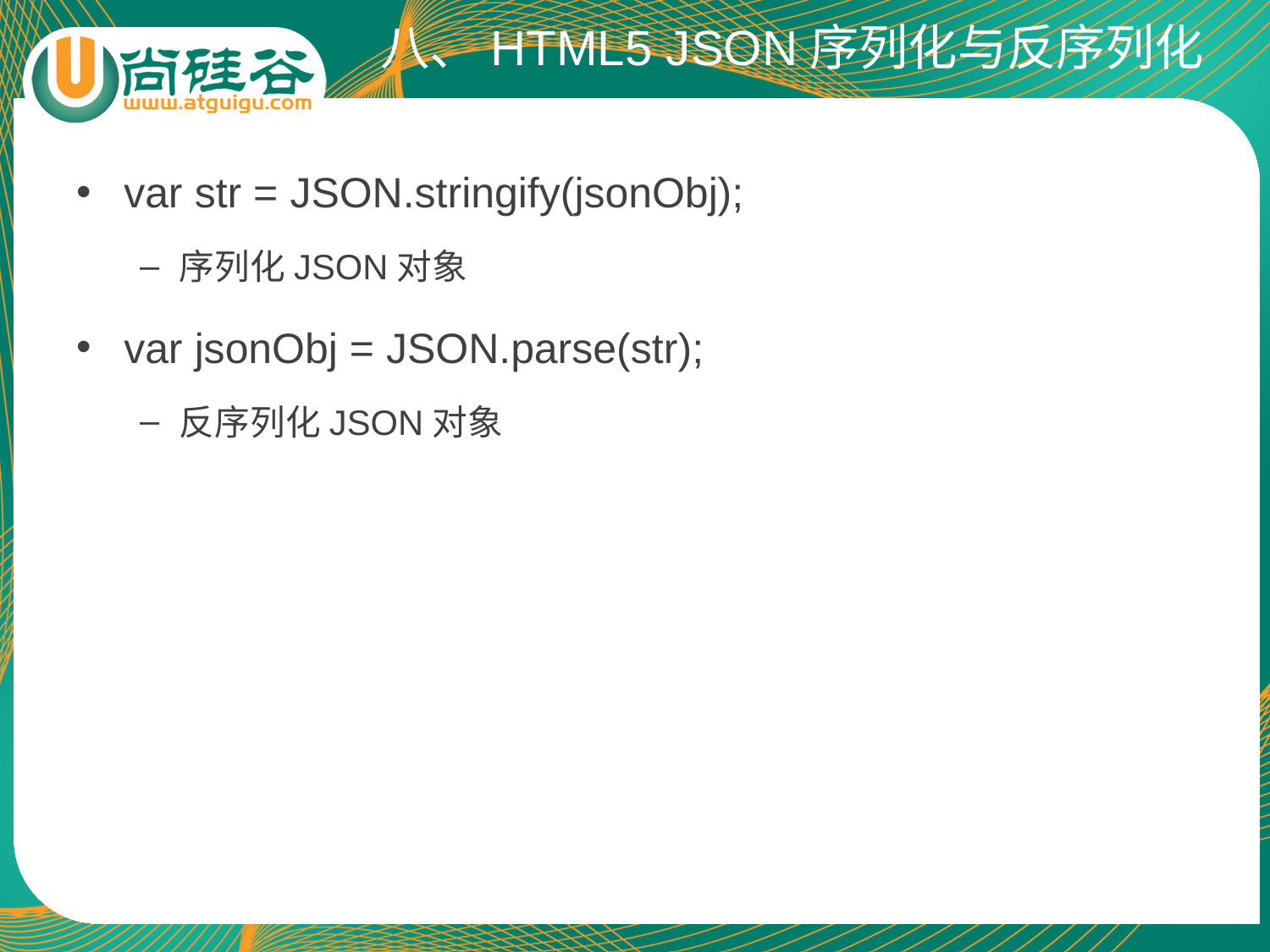

# 八、HTML5 JSON序列化与反序列化
var str = JSON.stringify(jsonObj);
序列化JSON对象
var jsonObj = JSON.parse(str);
反序列化JSON对象